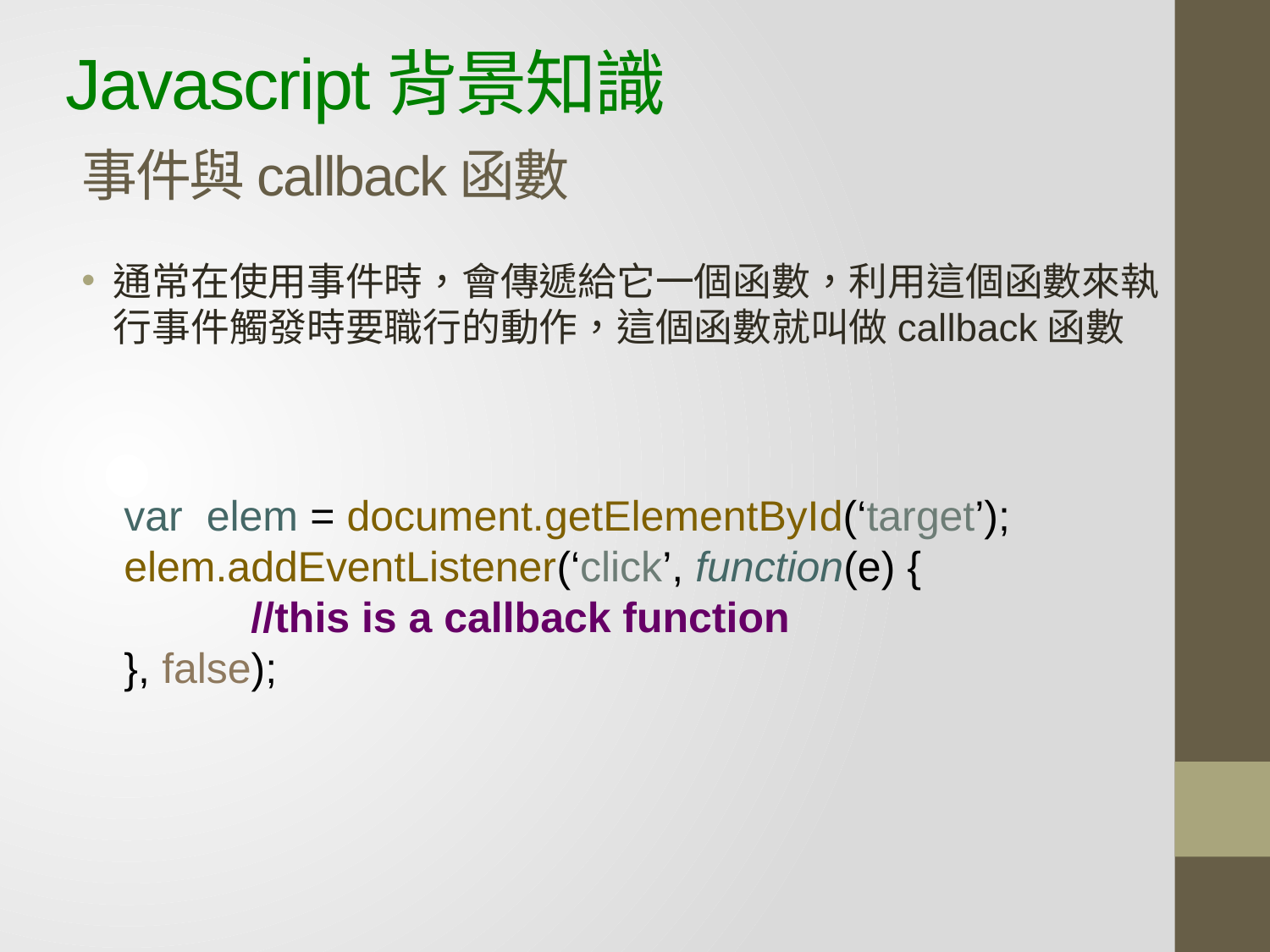

# Javascript背景知識 事件與callback函數

通常在使用事件時，會傳遞給它一個函數，利用這個函數來執行事件觸發時要職行的動作，這個函數就叫做callback函數
var  elem = document.getElementById(‘target’);
elem.addEventListener(‘click’, function(e) {
	//this is a callback function
}, false);